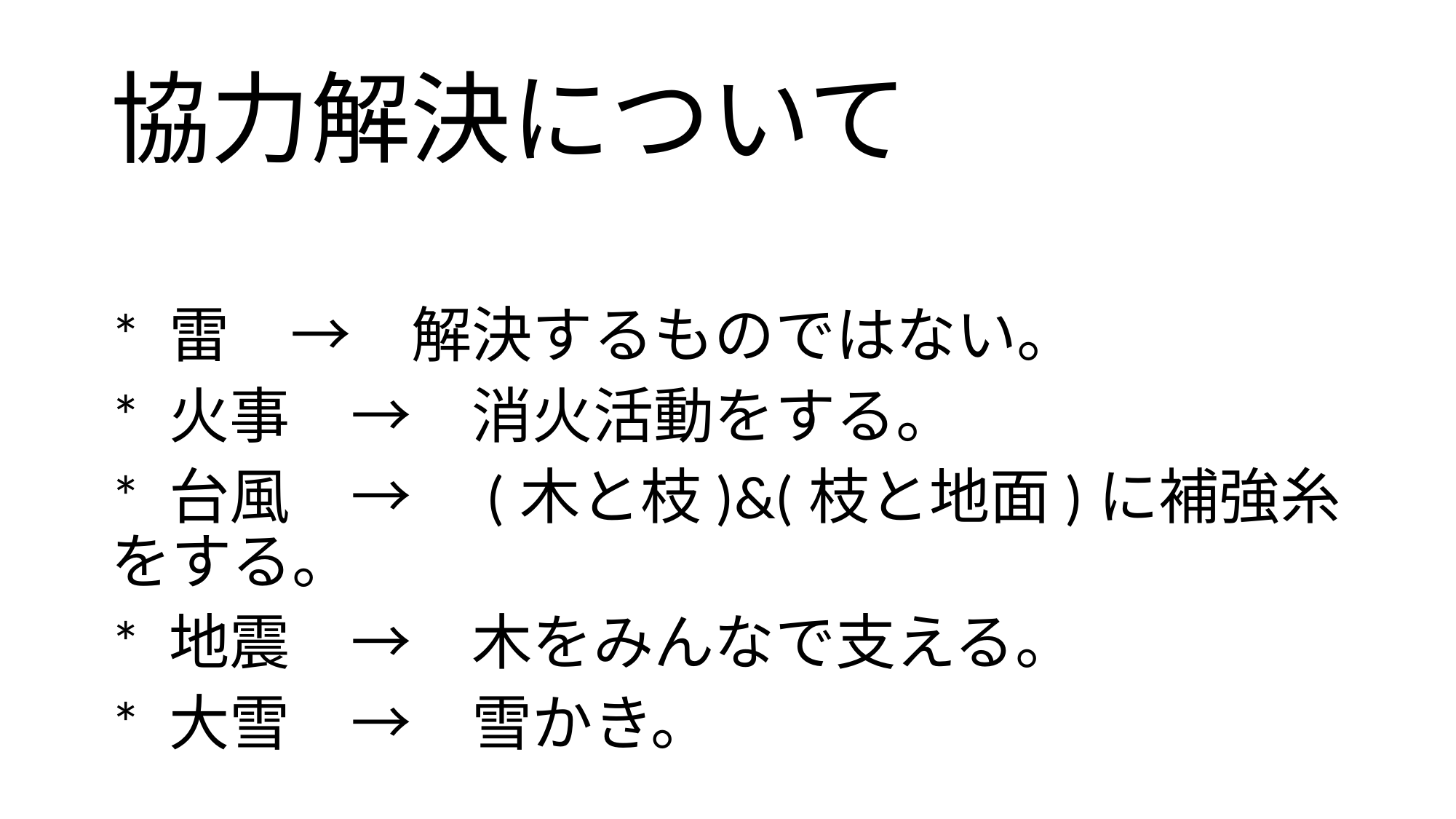

# 協力解決について
* 雷　→　解決するものではない。
* 火事　→　消火活動をする。
* 台風　→　(木と枝)&(枝と地面)に補強糸をする。
* 地震　→　木をみんなで支える。
* 大雪　→　雪かき。